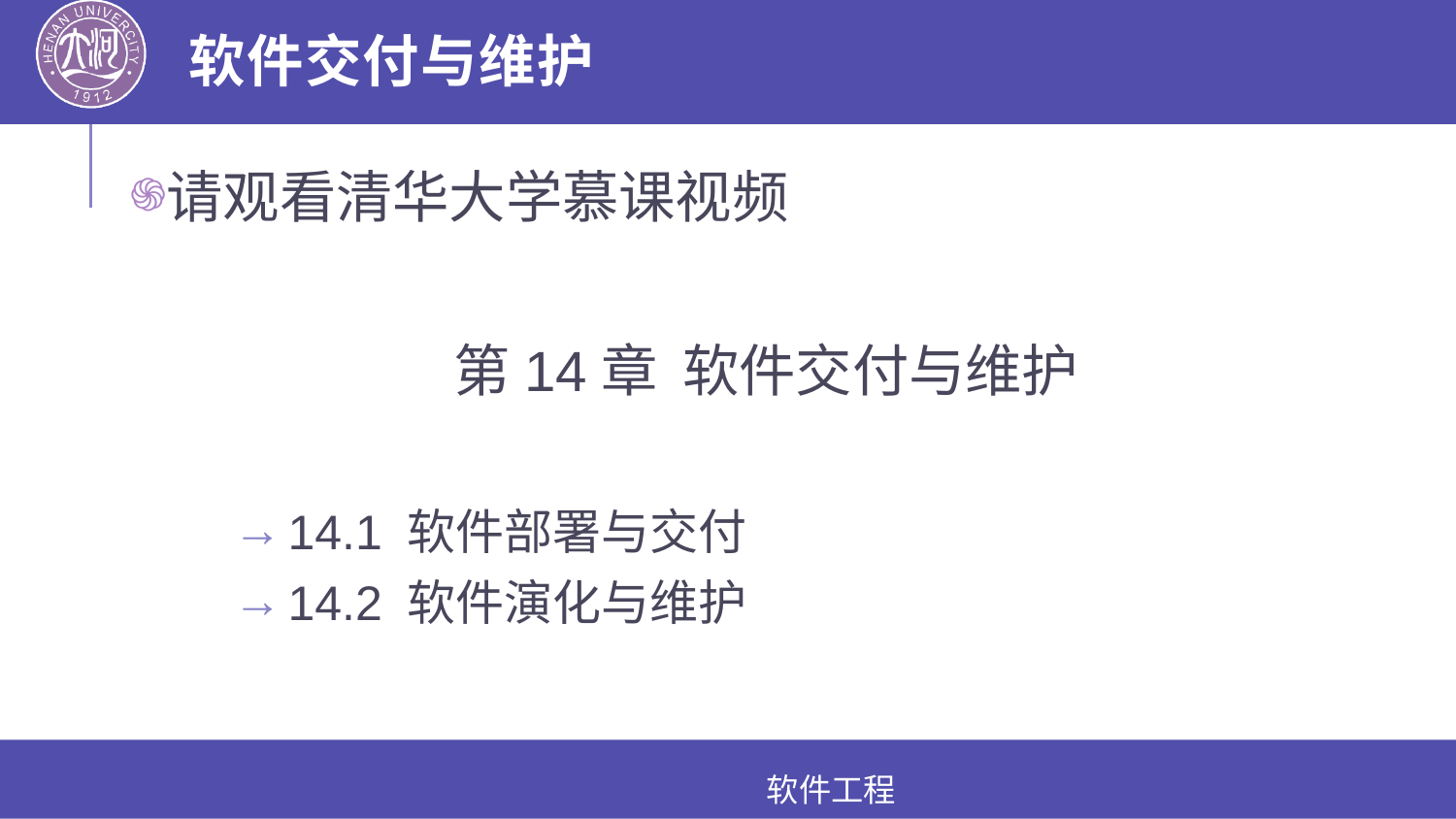

# 软件交付与维护
请观看清华大学慕课视频

第14章  软件交付与维护

14.1 软件部署与交付
14.2 软件演化与维护

软件工程
4